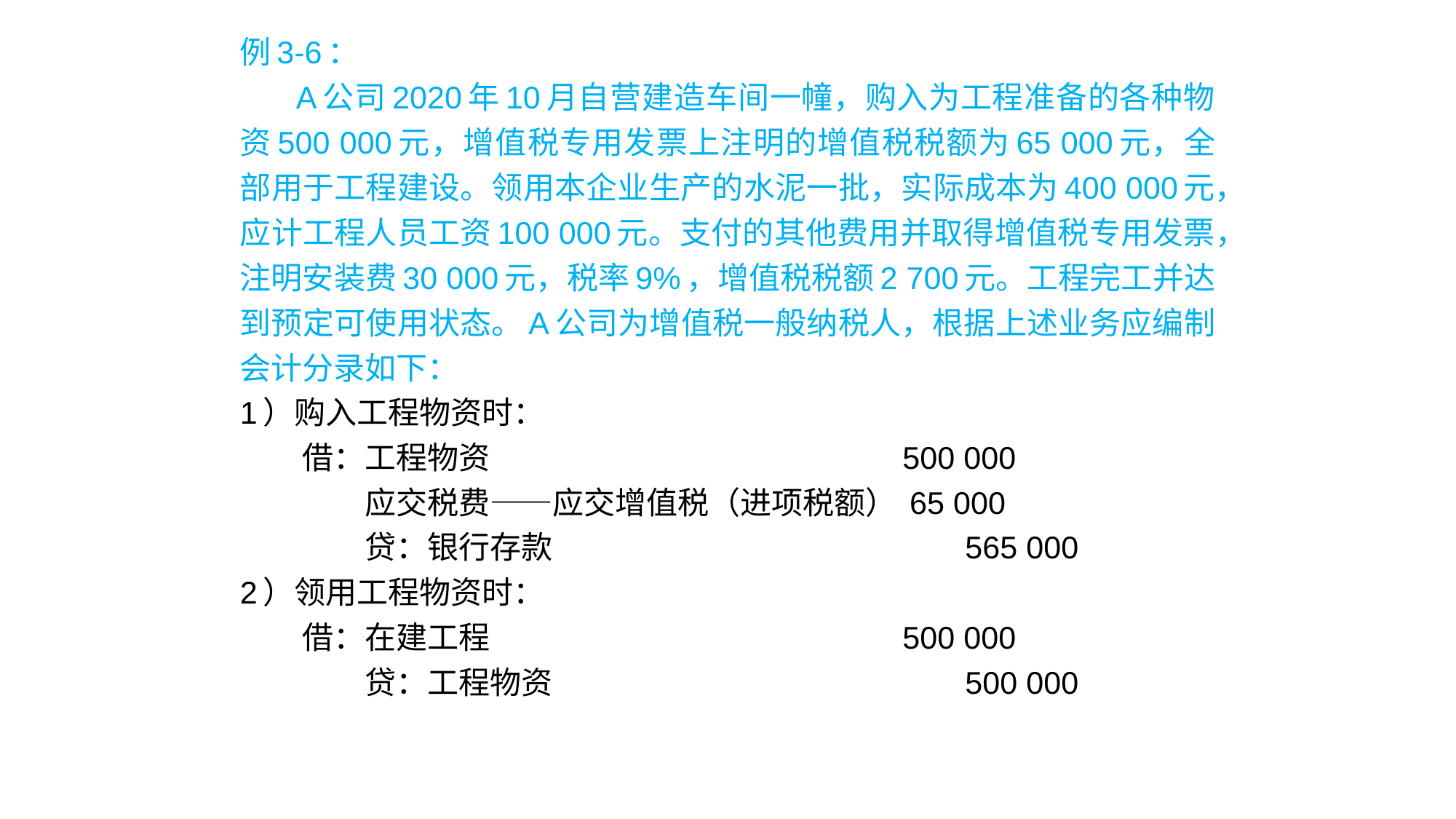

例3-6：
      A公司2020年10月自营建造车间一幢，购入为工程准备的各种物资500 000元，增值税专用发票上注明的增值税税额为65 000元，全部用于工程建设。领用本企业生产的水泥一批，实际成本为400 000元，应计工程人员工资100 000元。支付的其他费用并取得增值税专用发票，注明安装费30 000元，税率9%，增值税税额2 700元。工程完工并达到预定可使用状态。A公司为增值税一般纳税人，根据上述业务应编制会计分录如下：
1）购入工程物资时：
　　借：工程物资　　　　　　　　　　　　　500 000
　　　　应交税费——应交增值税（进项税额） 65 000
　　　　贷：银行存款　　　　　　　　　　　　　565 000
2）领用工程物资时：
　　借：在建工程　　　　　　　　　　　　　500 000
　　　　贷：工程物资　　　　　　　　　　　　　500 000